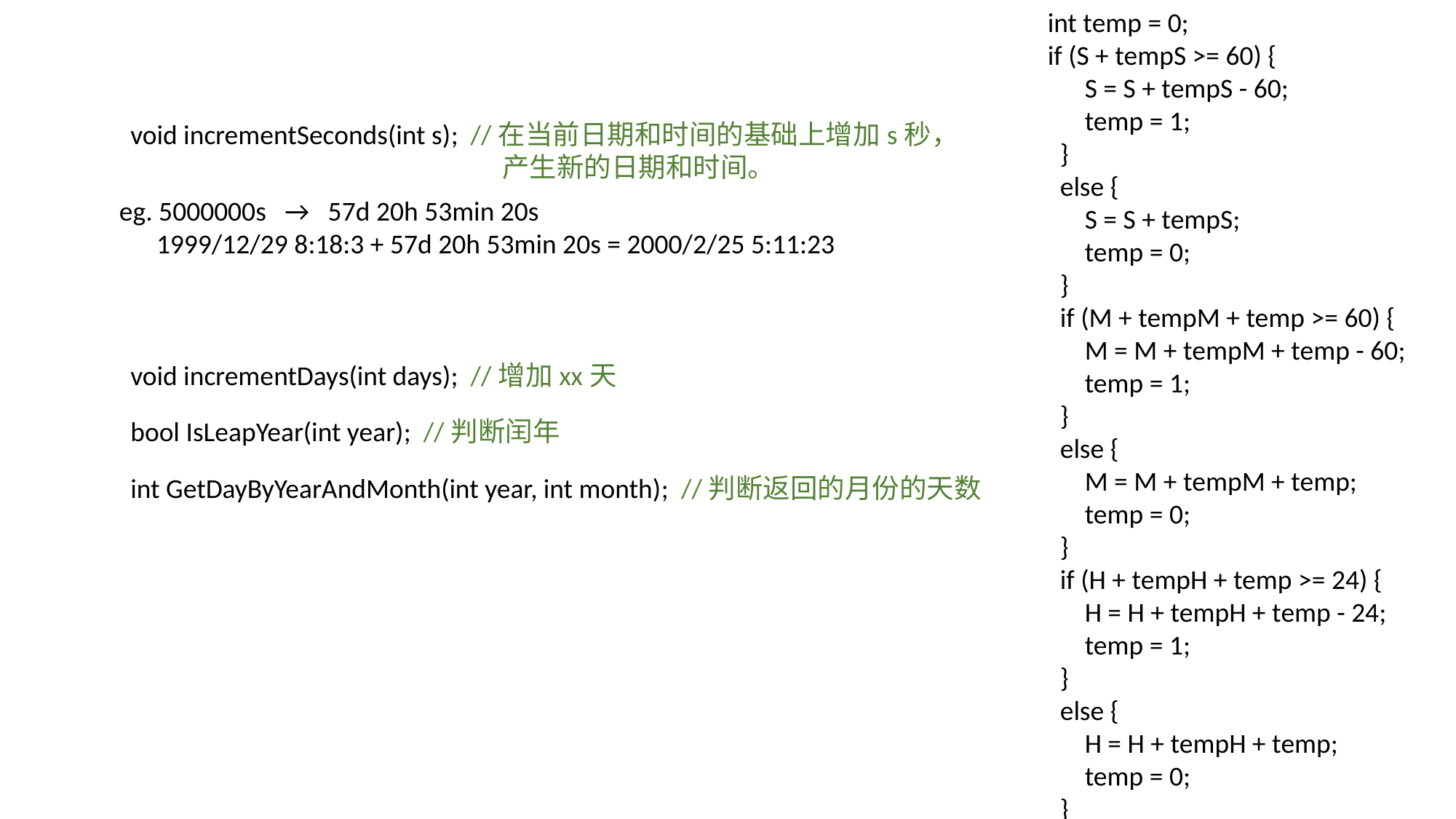

int temp = 0;
      if (S + tempS >= 60) {
            S = S + tempS - 60;
            temp = 1;
        }
        else {
            S = S + tempS;
            temp = 0;
        }
        if (M + tempM + temp >= 60) {
            M = M + tempM + temp - 60;
            temp = 1;
        }
        else {
            M = M + tempM + temp;
            temp = 0;
        }
        if (H + tempH + temp >= 24) {
            H = H + tempH + temp - 24;
            temp = 1;
        }
        else {
            H = H + tempH + temp;
            temp = 0;
        }
        tempD = tempD + temp;
void incrementSeconds(int s);  //在当前日期和时间的基础上增加s秒，
                                                           产生新的日期和时间。
eg. 5000000s   →   57d 20h 53min 20s
      1999/12/29 8:18:3 + 57d 20h 53min 20s = 2000/2/25 5:11:23
void incrementDays(int days);  //增加xx天
bool IsLeapYear(int year);  //判断闰年
int GetDayByYearAndMonth(int year, int month);  //判断返回的月份的天数